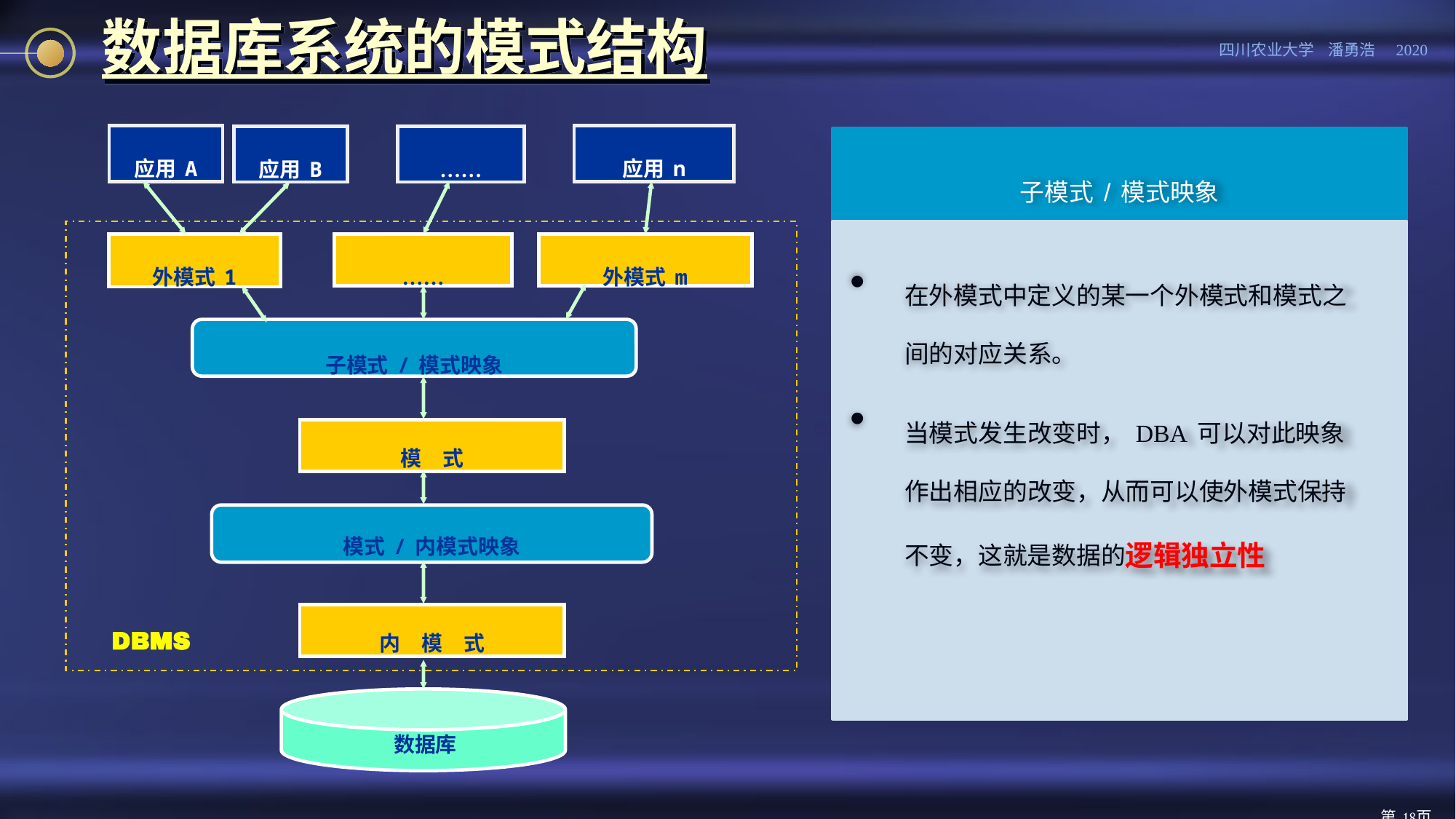

# 数据库系统的模式结构
应用n
应用A
应用B
……

外模式1
……
外模式m

子模式/模式映象

模　式

模式/内模式映象

DBMS
内　模　式

数据库

子模式/模式映象

在外模式中定义的某一个外模式和模式之间的对应关系。
当模式发生改变时，DBA可以对此映象作出相应的改变，从而可以使外模式保持不变，这就是数据的逻辑独立性